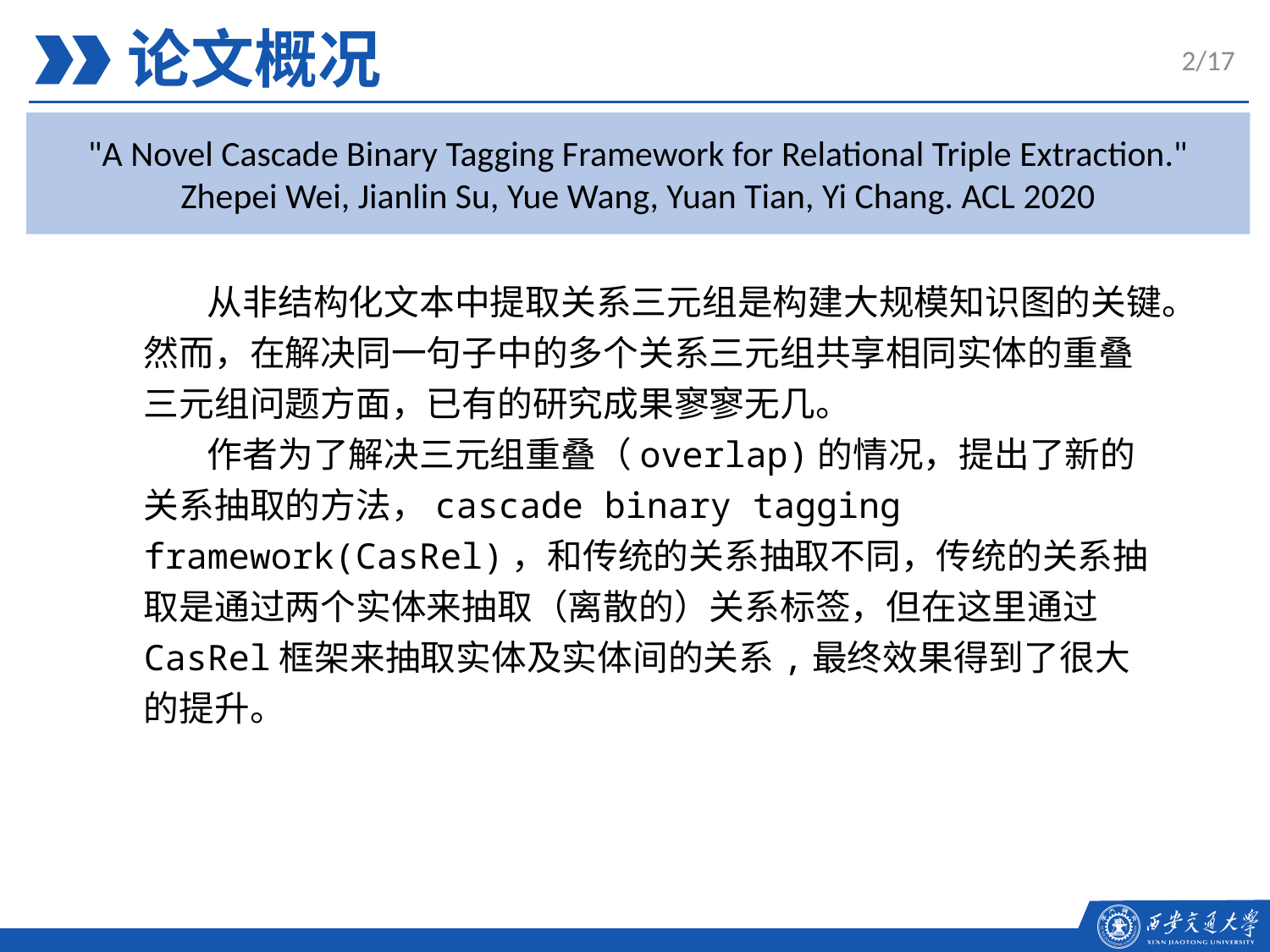

论文概况
2/17
"A Novel Cascade Binary Tagging Framework for Relational Triple Extraction." Zhepei Wei, Jianlin Su, Yue Wang, Yuan Tian, Yi Chang. ACL 2020
从非结构化文本中提取关系三元组是构建大规模知识图的关键。然而，在解决同一句子中的多个关系三元组共享相同实体的重叠三元组问题方面，已有的研究成果寥寥无几。
作者为了解决三元组重叠（overlap)的情况，提出了新的关系抽取的方法，cascade binary tagging framework(CasRel)，和传统的关系抽取不同，传统的关系抽取是通过两个实体来抽取（离散的）关系标签，但在这里通过CasRel框架来抽取实体及实体间的关系,最终效果得到了很大的提升。